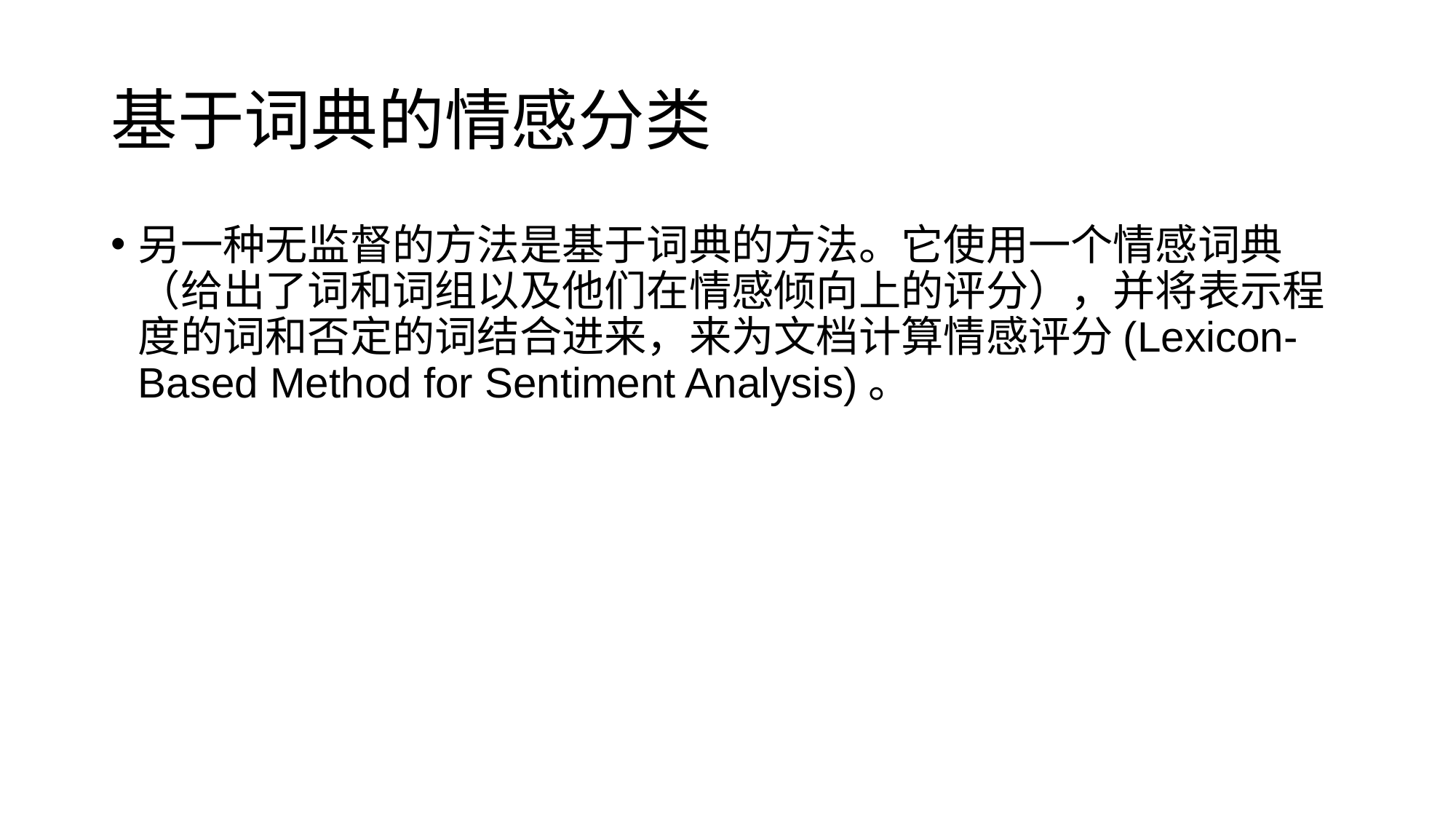

# 基于词典的情感分类
另一种无监督的方法是基于词典的方法。它使用一个情感词典（给出了词和词组以及他们在情感倾向上的评分），并将表示程度的词和否定的词结合进来，来为文档计算情感评分(Lexicon-Based Method for Sentiment Analysis)。